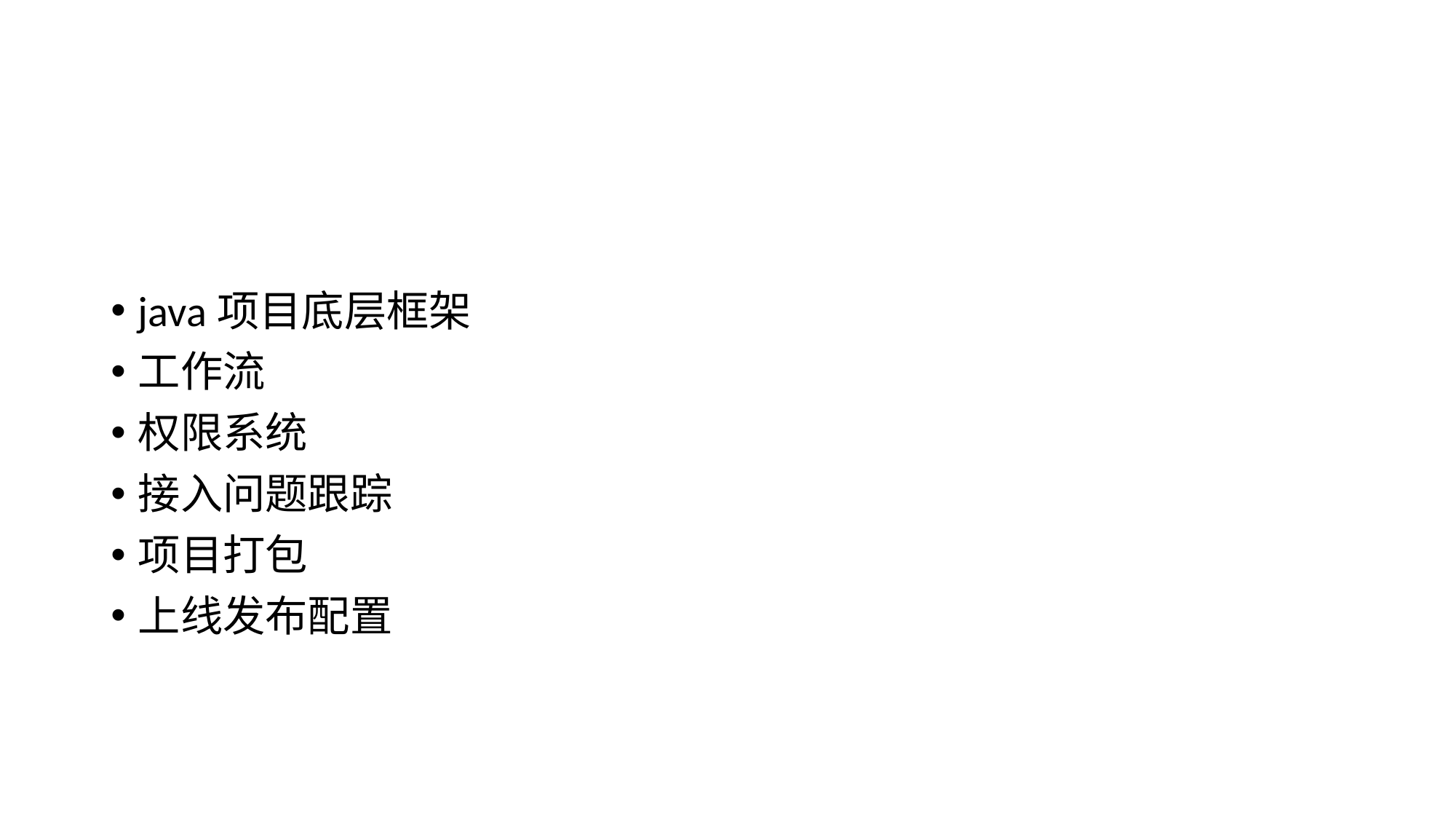

#

java项目底层框架
工作流
权限系统
接入问题跟踪
项目打包
上线发布配置